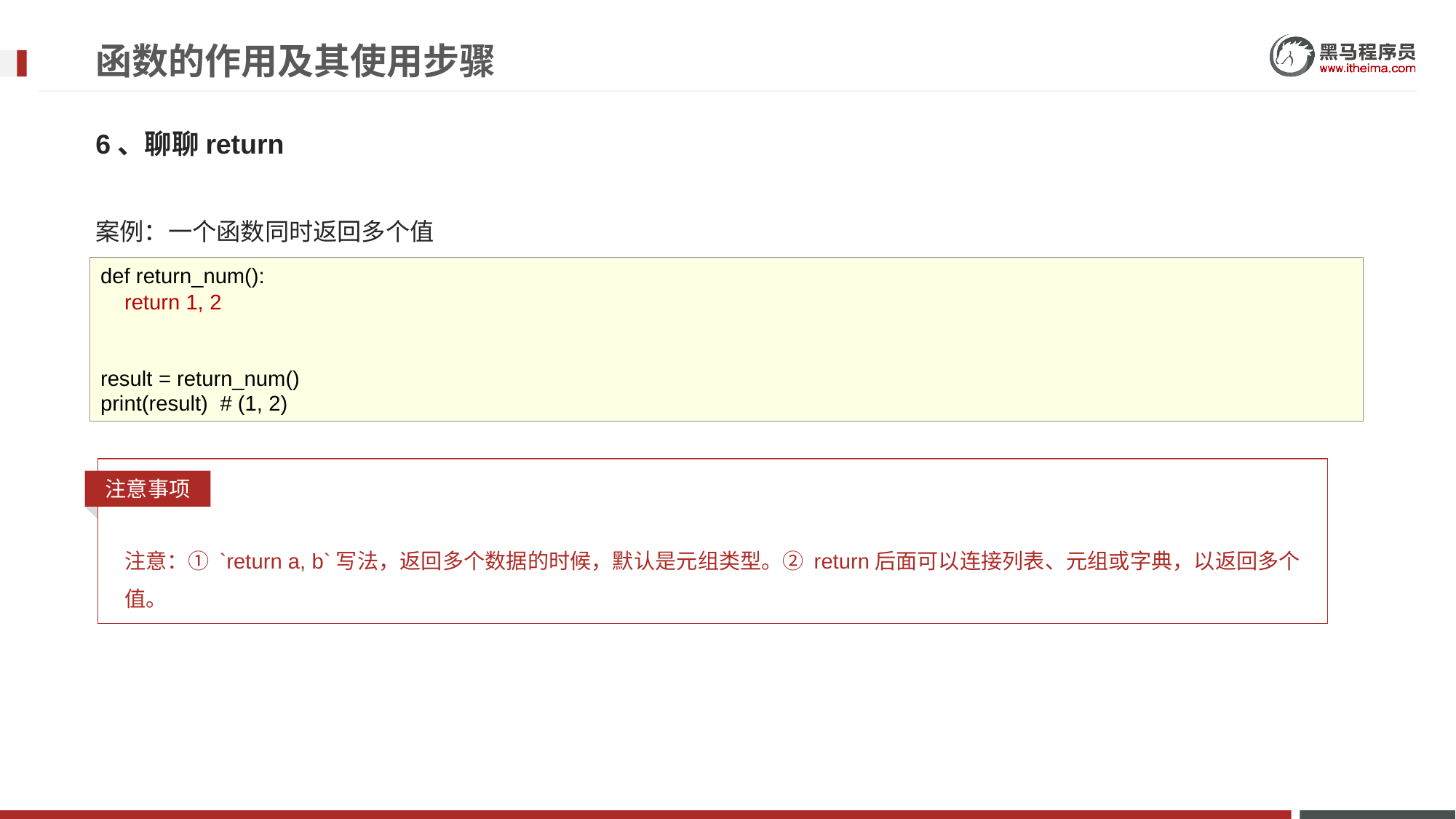

# 函数的作用及其使用步骤
6、聊聊return
案例：一个函数同时返回多个值

def return_num():
    return 1, 2

result = return_num()
print(result)  # (1, 2)

注意事项

注意：① `return a, b`写法，返回多个数据的时候，默认是元组类型。② return后面可以连接列表、元组或字典，以返回多个值。